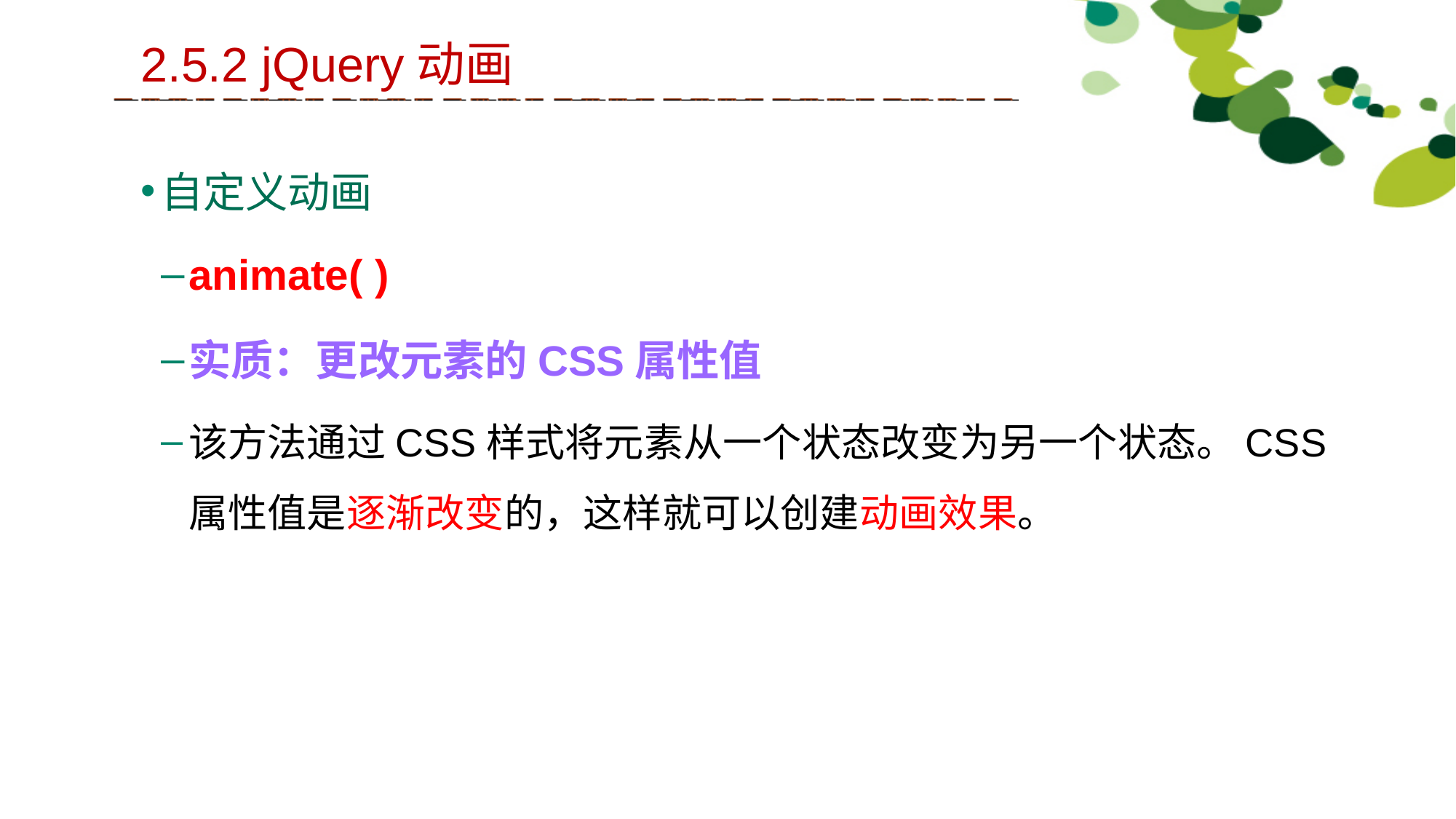

2.5.2 jQuery动画
自定义动画
animate( )
实质：更改元素的CSS属性值
该方法通过CSS样式将元素从一个状态改变为另一个状态。CSS属性值是逐渐改变的，这样就可以创建动画效果。